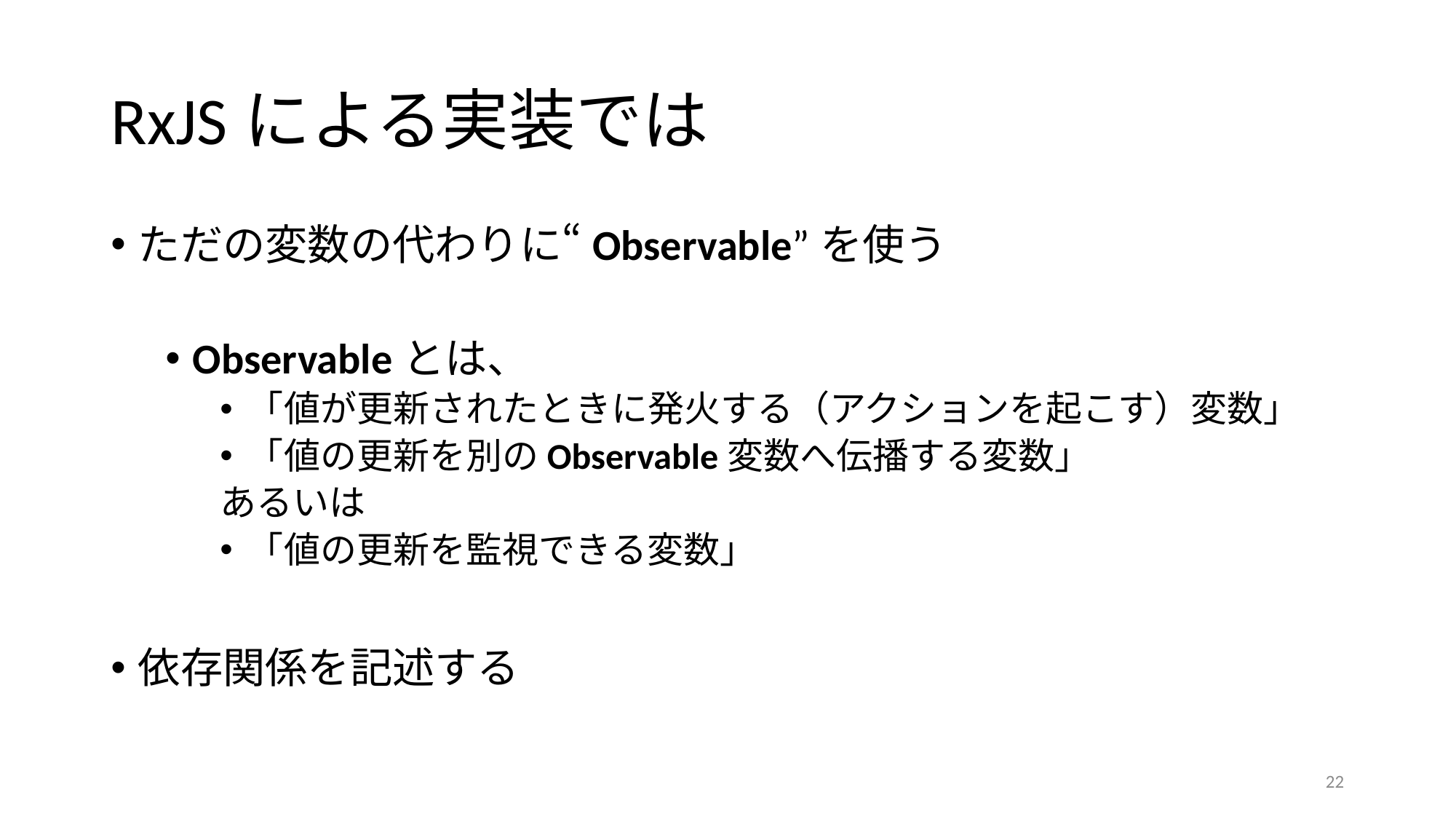

# RxJSによる実装では
ただの変数の代わりに“Observable”を使う

Observableとは、
「値が更新されたときに発火する（アクションを起こす）変数」
「値の更新を別のObservable変数へ伝播する変数」
あるいは
「値の更新を監視できる変数」

依存関係を記述する
22